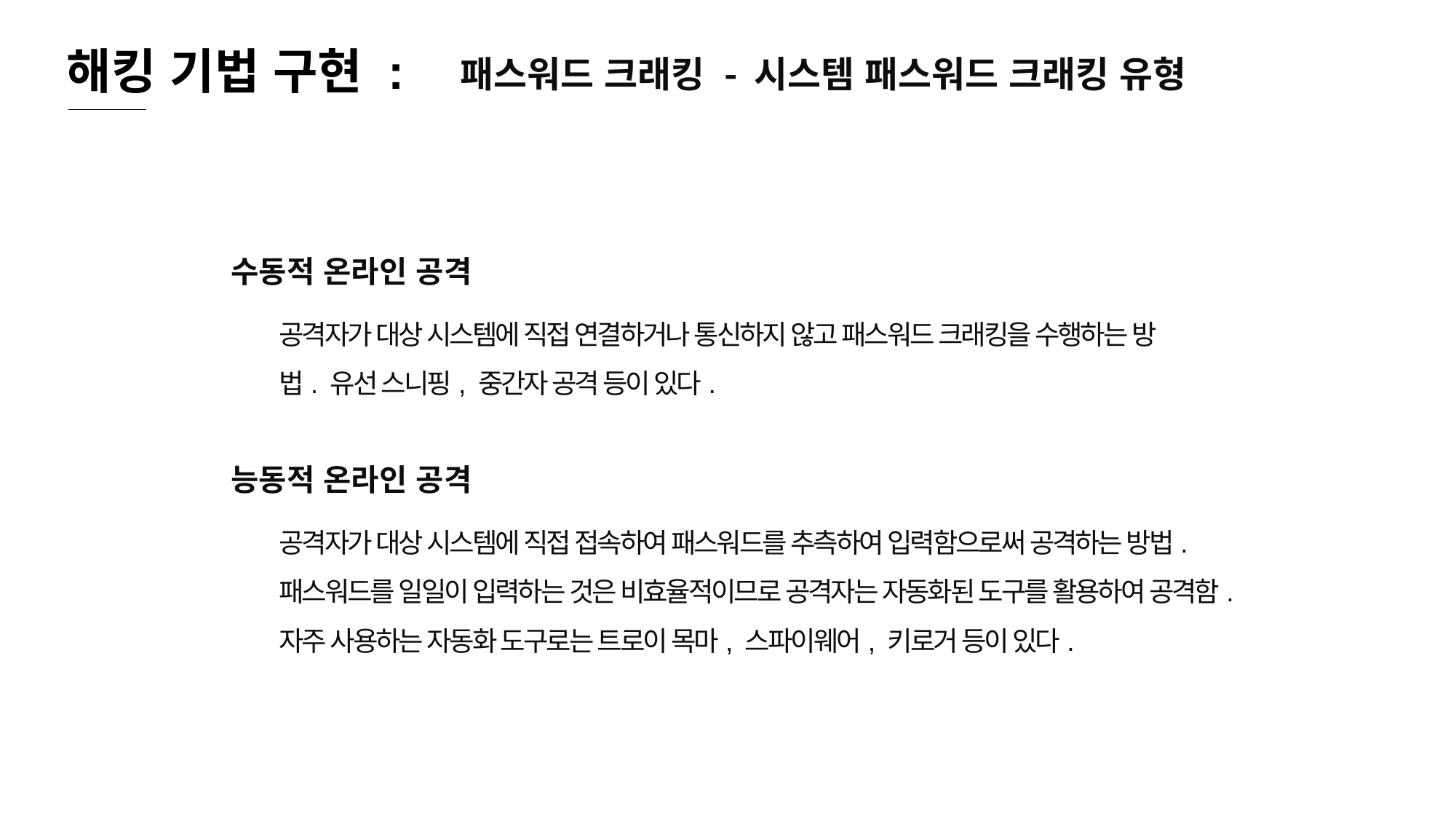

해킹 기법 구현 :
패스워드 크래킹 - 시스템 패스워드 크래킹 유형
수동적 온라인 공격
공격자가 대상 시스템에 직접 연결하거나 통신하지 않고 패스워드 크래킹을 수행하는 방법. 유선 스니핑, 중간자 공격 등이 있다.
능동적 온라인 공격
공격자가 대상 시스템에 직접 접속하여 패스워드를 추측하여 입력함으로써 공격하는 방법.
패스워드를 일일이 입력하는 것은 비효율적이므로 공격자는 자동화된 도구를 활용하여 공격함.
자주 사용하는 자동화 도구로는 트로이 목마, 스파이웨어, 키로거 등이 있다.